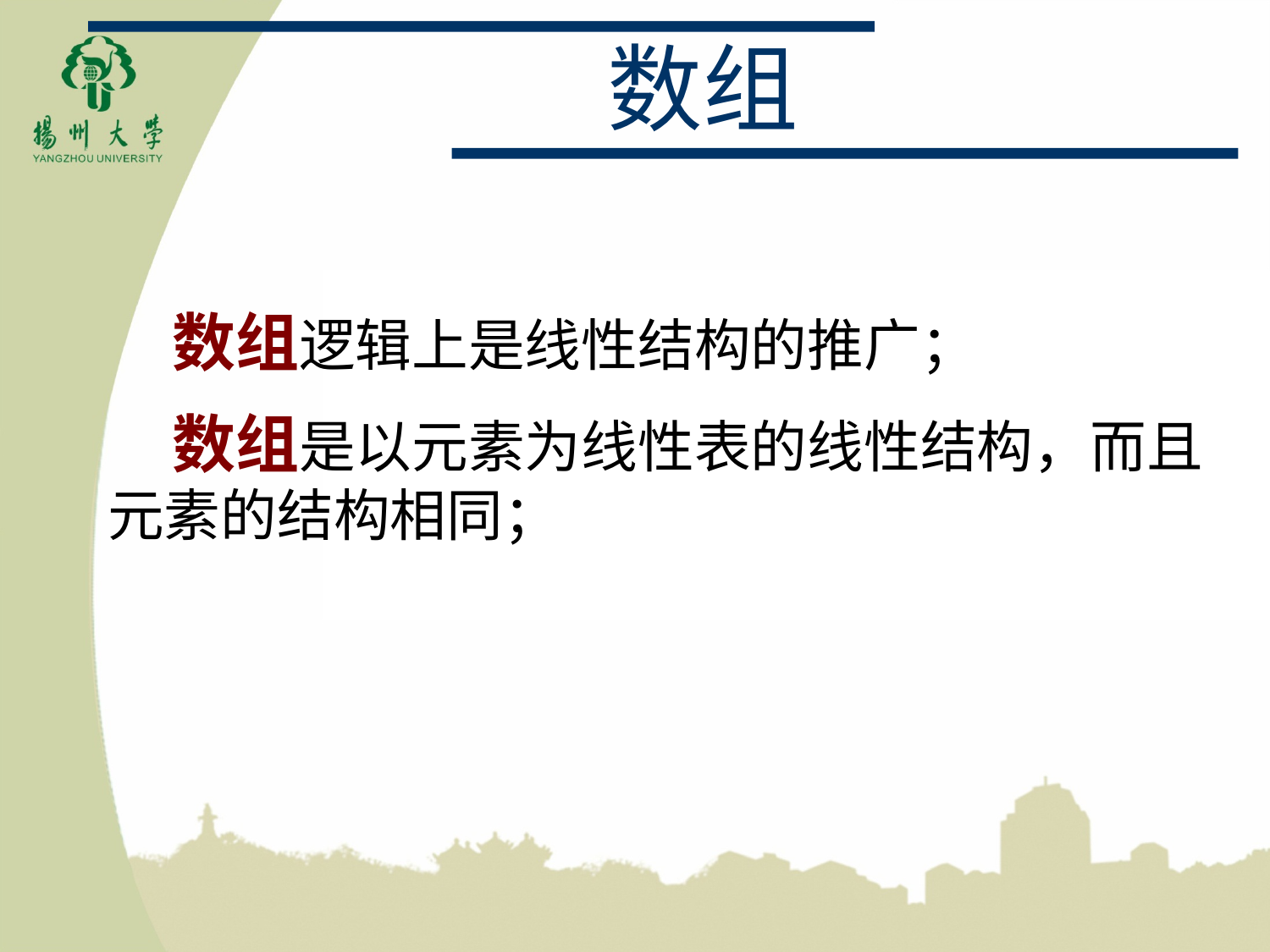

# 数组
    数组逻辑上是线性结构的推广；
    数组是以元素为线性表的线性结构，而且元素的结构相同；